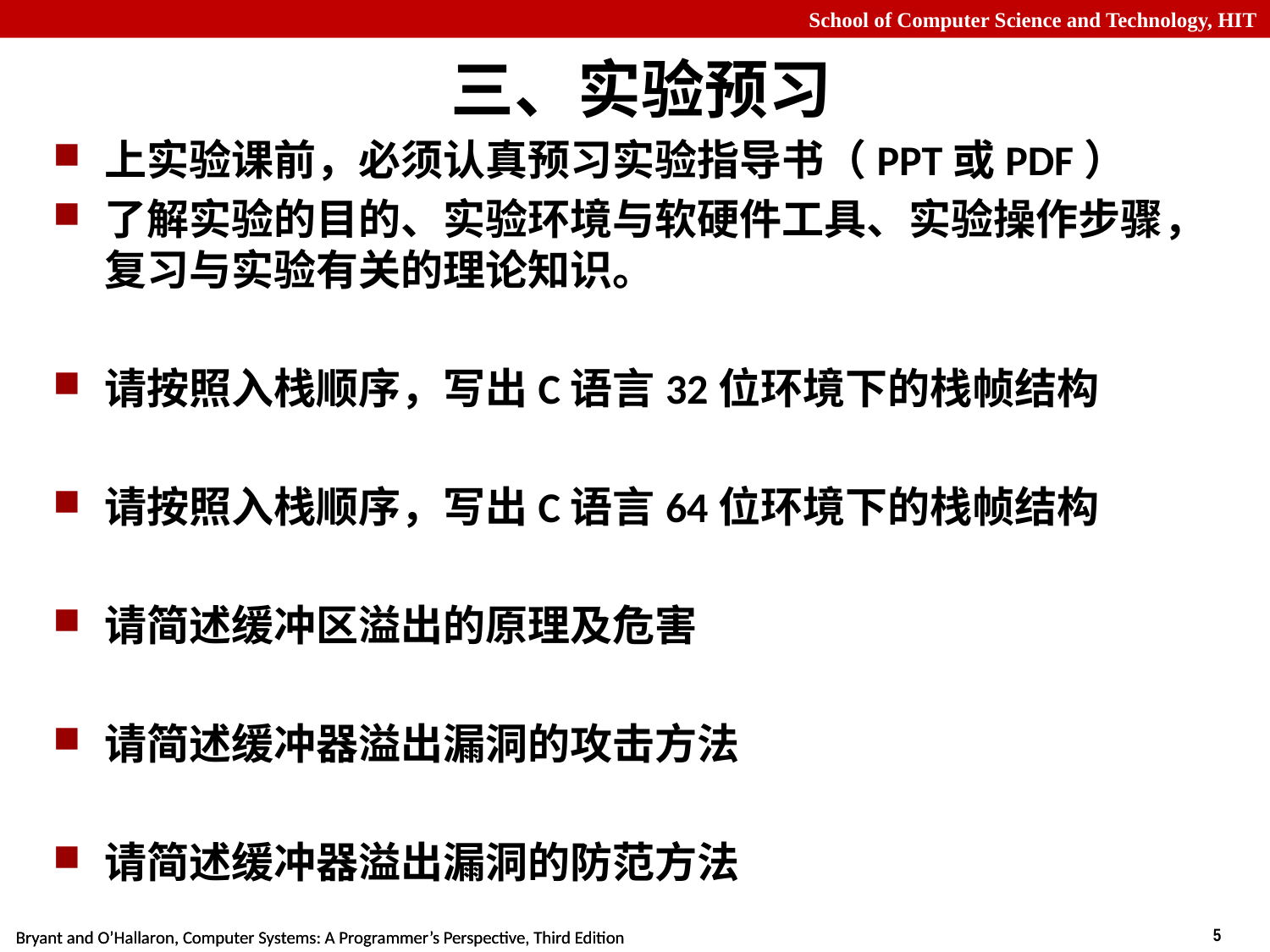

# 三、实验预习
上实验课前，必须认真预习实验指导书（PPT或PDF）
了解实验的目的、实验环境与软硬件工具、实验操作步骤，复习与实验有关的理论知识。

请按照入栈顺序，写出C语言32位环境下的栈帧结构

请按照入栈顺序，写出C语言64位环境下的栈帧结构

请简述缓冲区溢出的原理及危害

请简述缓冲器溢出漏洞的攻击方法

请简述缓冲器溢出漏洞的防范方法